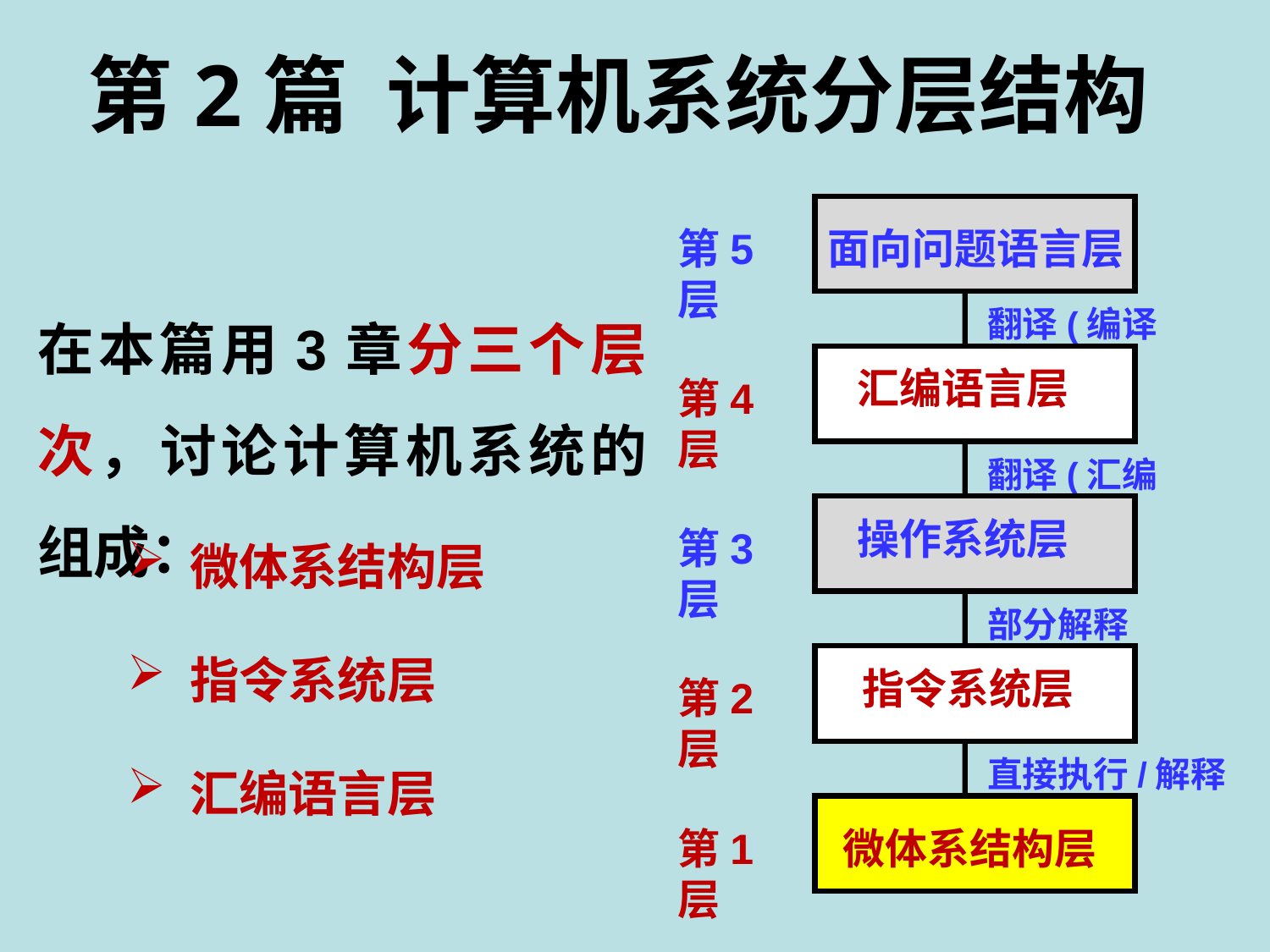

第2篇  计算机系统分层结构

第5层
面向问题语言层
在本篇用3章分三个层次，讨论计算机系统的组成：

翻译(编译器)

汇编语言层
第4层

翻译(汇编器)

 微体系结构层
 指令系统层
 汇编语言层
操作系统层
第3层

部分解释

指令系统层
第2层

直接执行/解释

第1层
微体系结构层